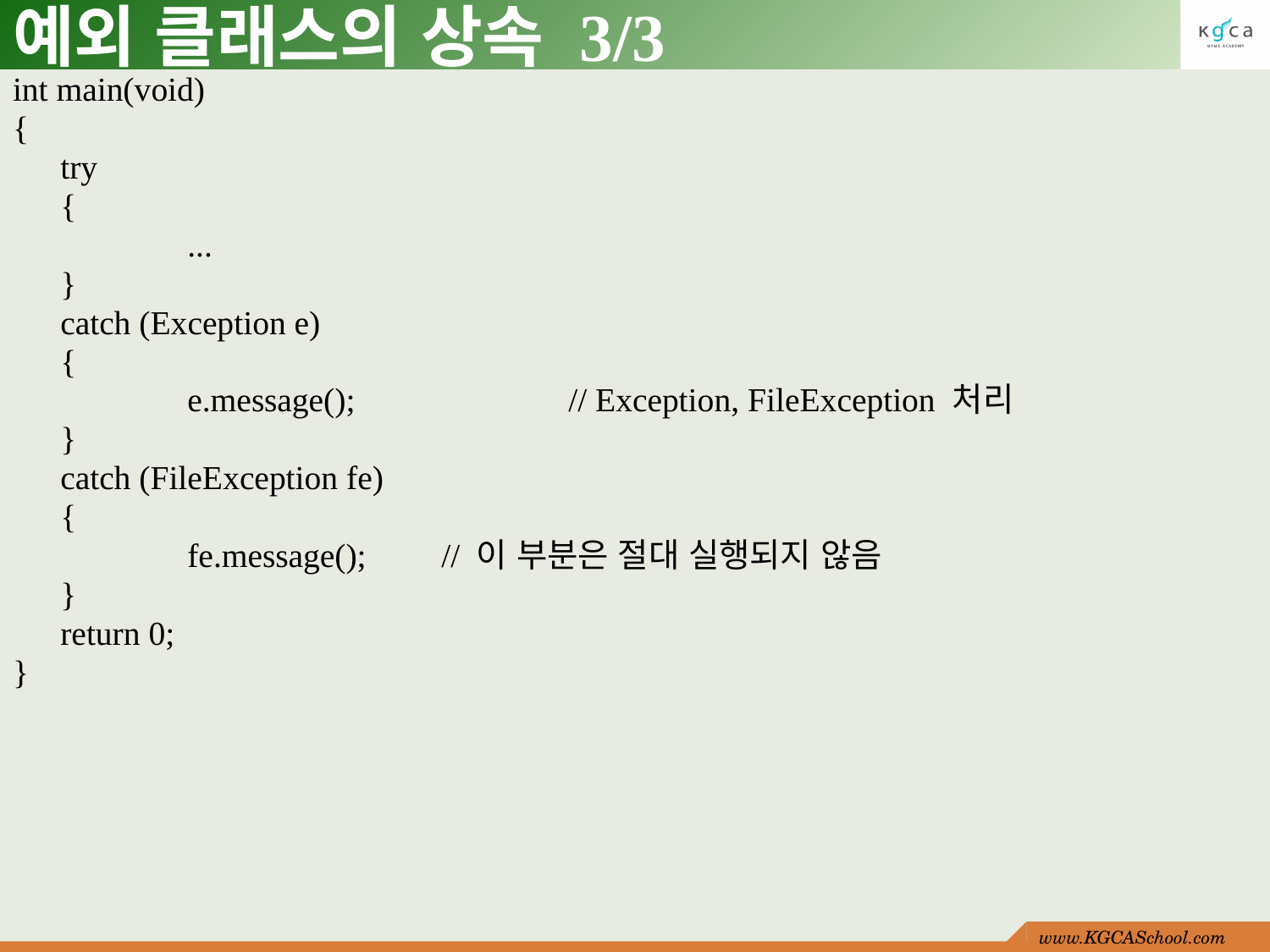

# 예외 클래스의 상속 3/3
int main(void)
{
	try
	{
		...
	}
	catch (Exception e)
	{
		e.message();		// Exception, FileException 처리
	}
	catch (FileException fe)
	{
		fe.message();	// 이 부분은 절대 실행되지 않음
	}
	return 0;
}